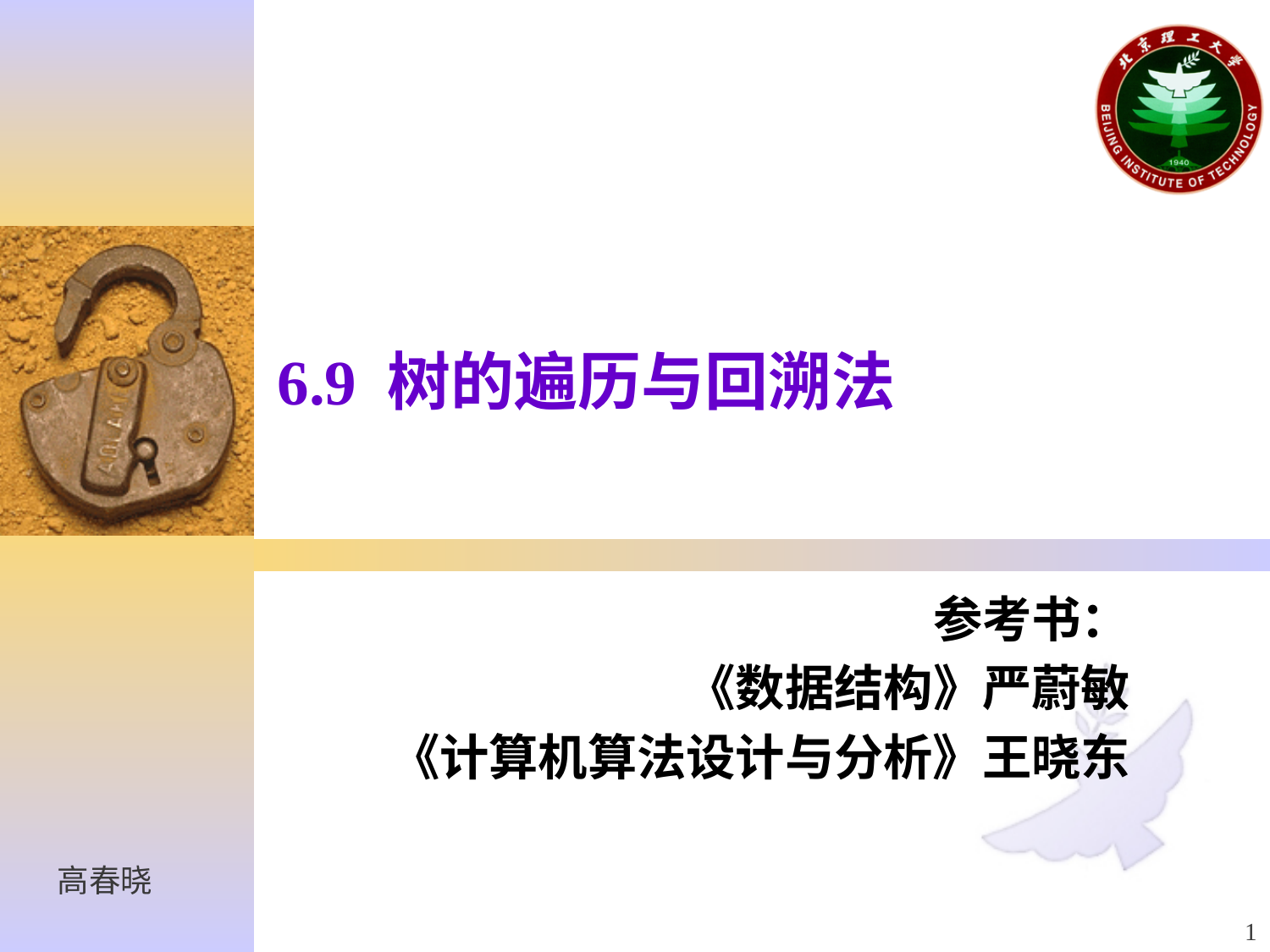

# 6.9 树的遍历与回溯法
参考书：
《数据结构》严蔚敏
《计算机算法设计与分析》王晓东
高春晓
1